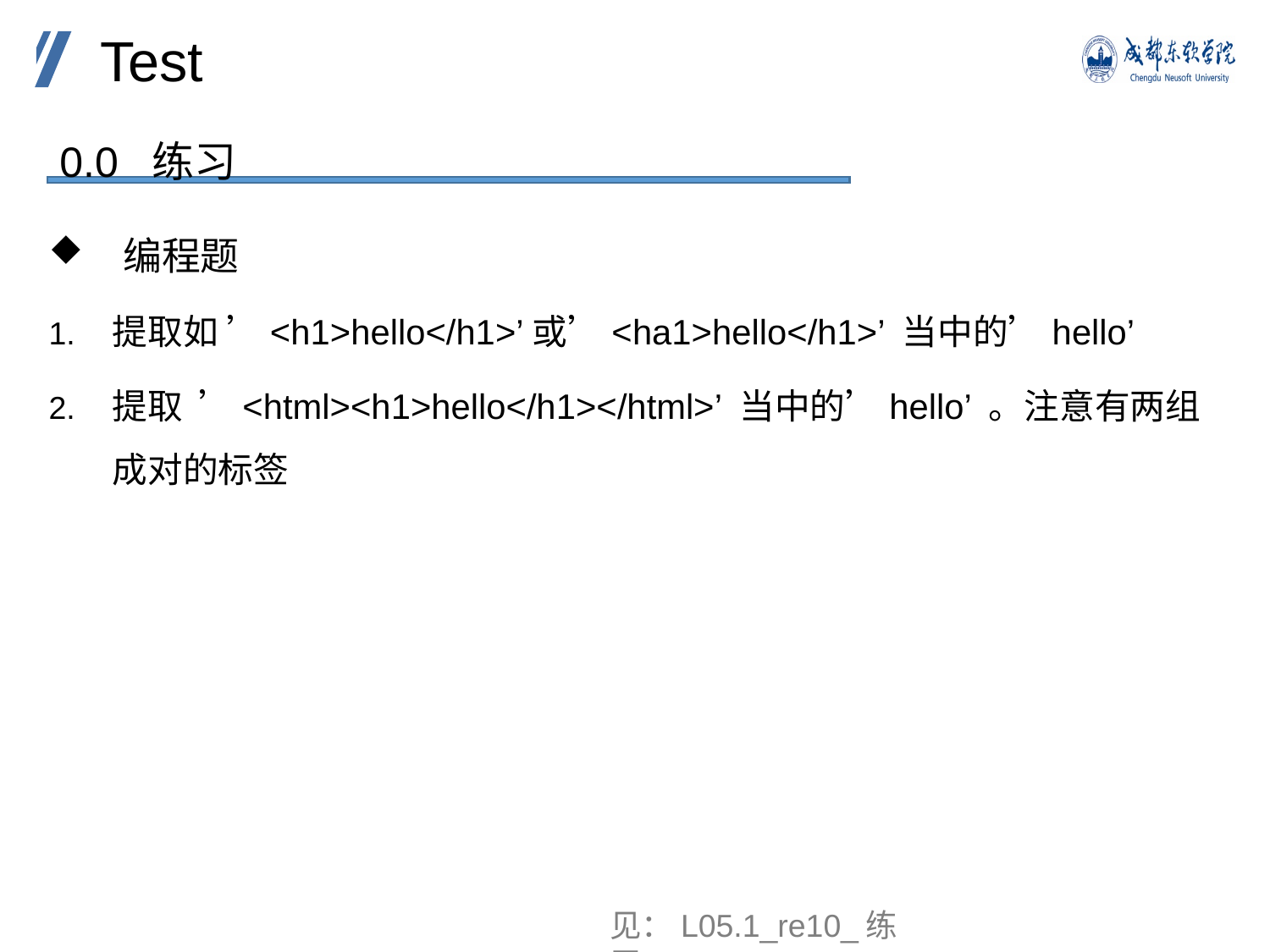

Test
0.0  练习

  编程题
提取如 ’<h1>hello</h1>’或’<ha1>hello</h1>’ 当中的’hello’
提取  ’<html><h1>hello</h1></html>’ 当中的’hello’ 。注意有两组成对的标签
见：L05.1_re10_练习.py